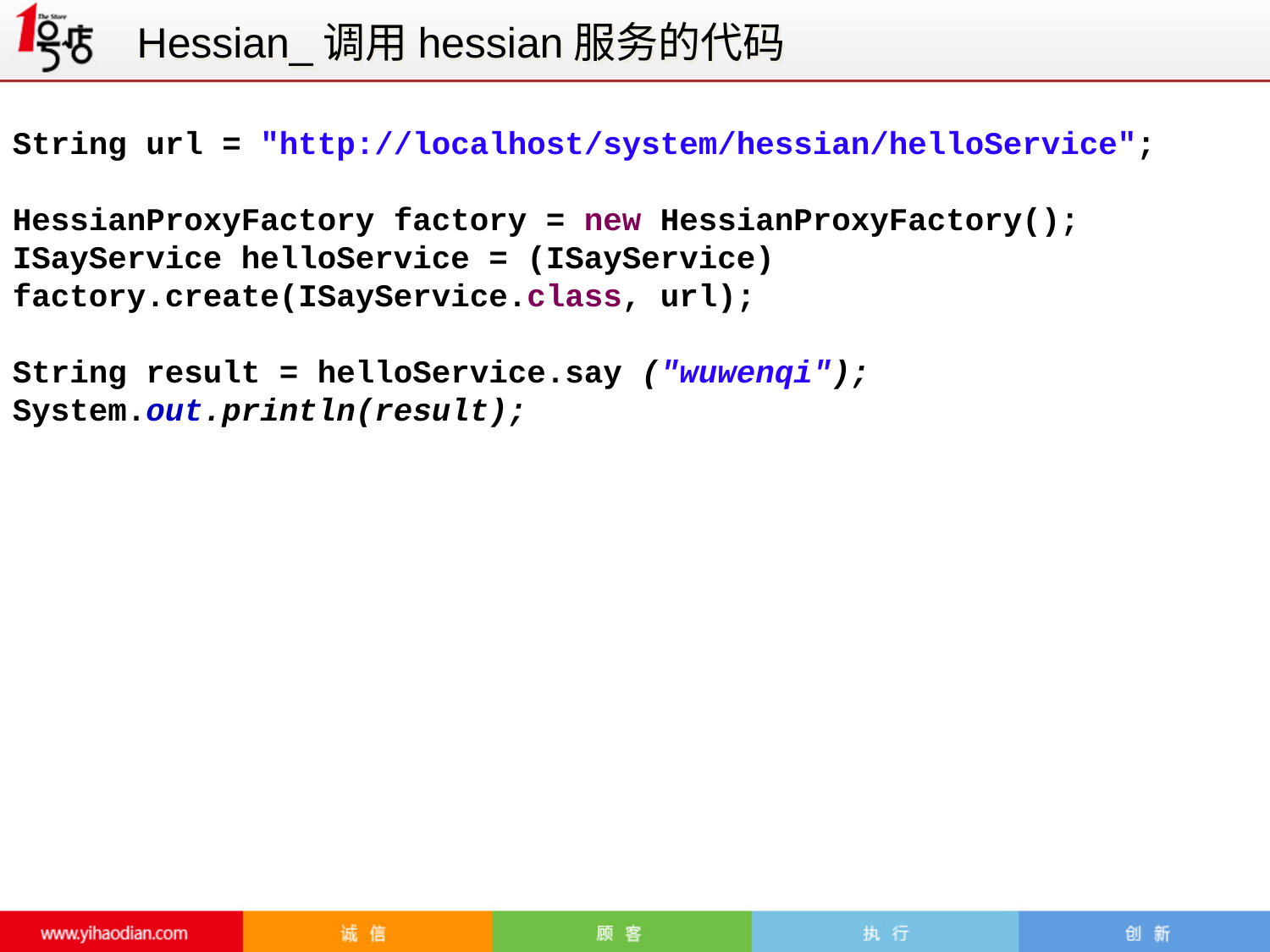

Hessian_调用hessian服务的代码
String url = "http://localhost/system/hessian/helloService";

HessianProxyFactory factory = new HessianProxyFactory();
ISayService helloService = (ISayService) factory.create(ISayService.class, url);

String result = helloService.say ("wuwenqi"); System.out.println(result);